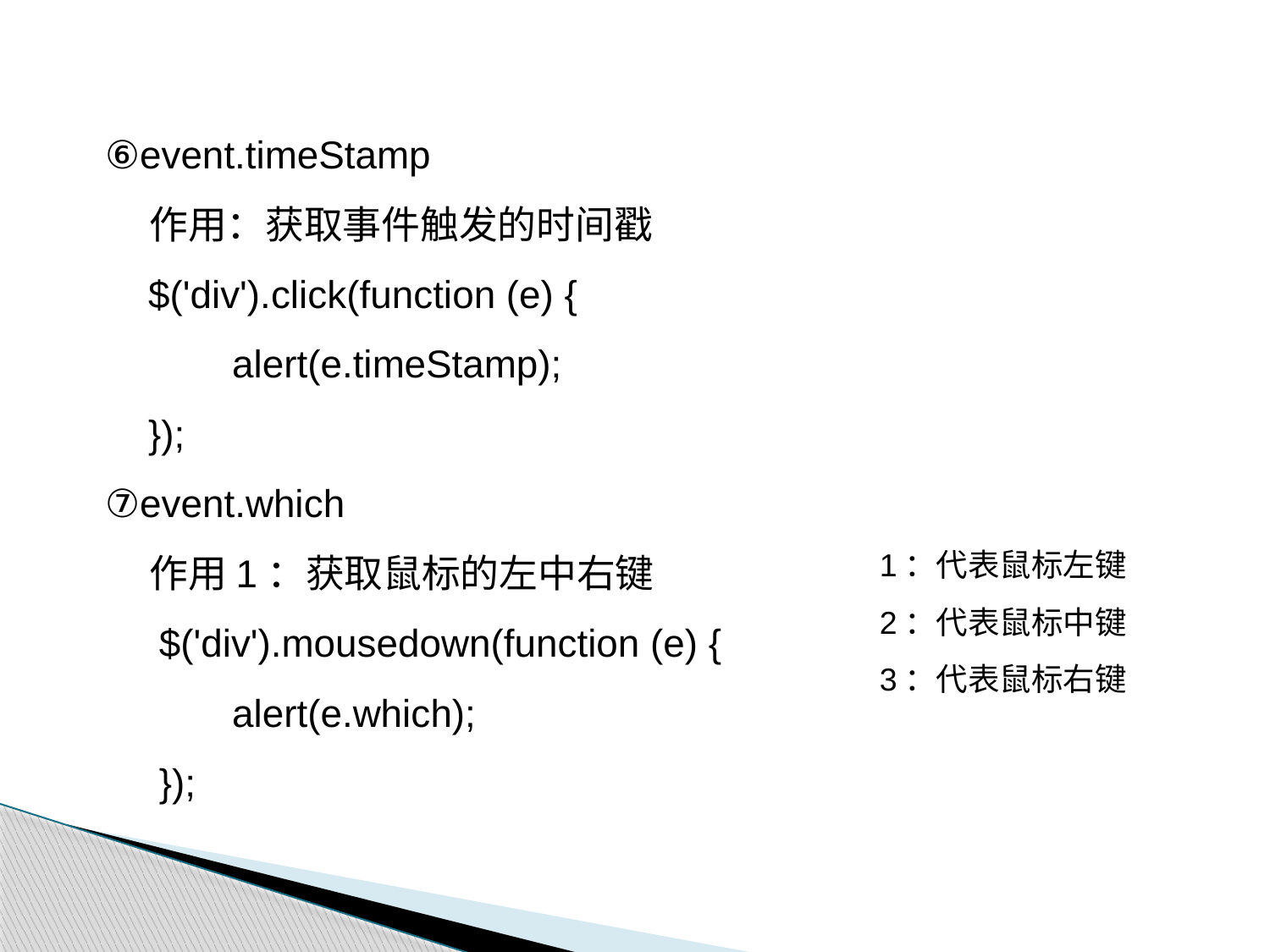

⑥event.timeStamp
    作用：获取事件触发的时间戳
    $('div').click(function (e) {
	alert(e.timeStamp);
    });
⑦event.which
    作用1：获取鼠标的左中右键
     $('div').mousedown(function (e) {
	alert(e.which);
     });
1：代表鼠标左键
2：代表鼠标中键
3：代表鼠标右键